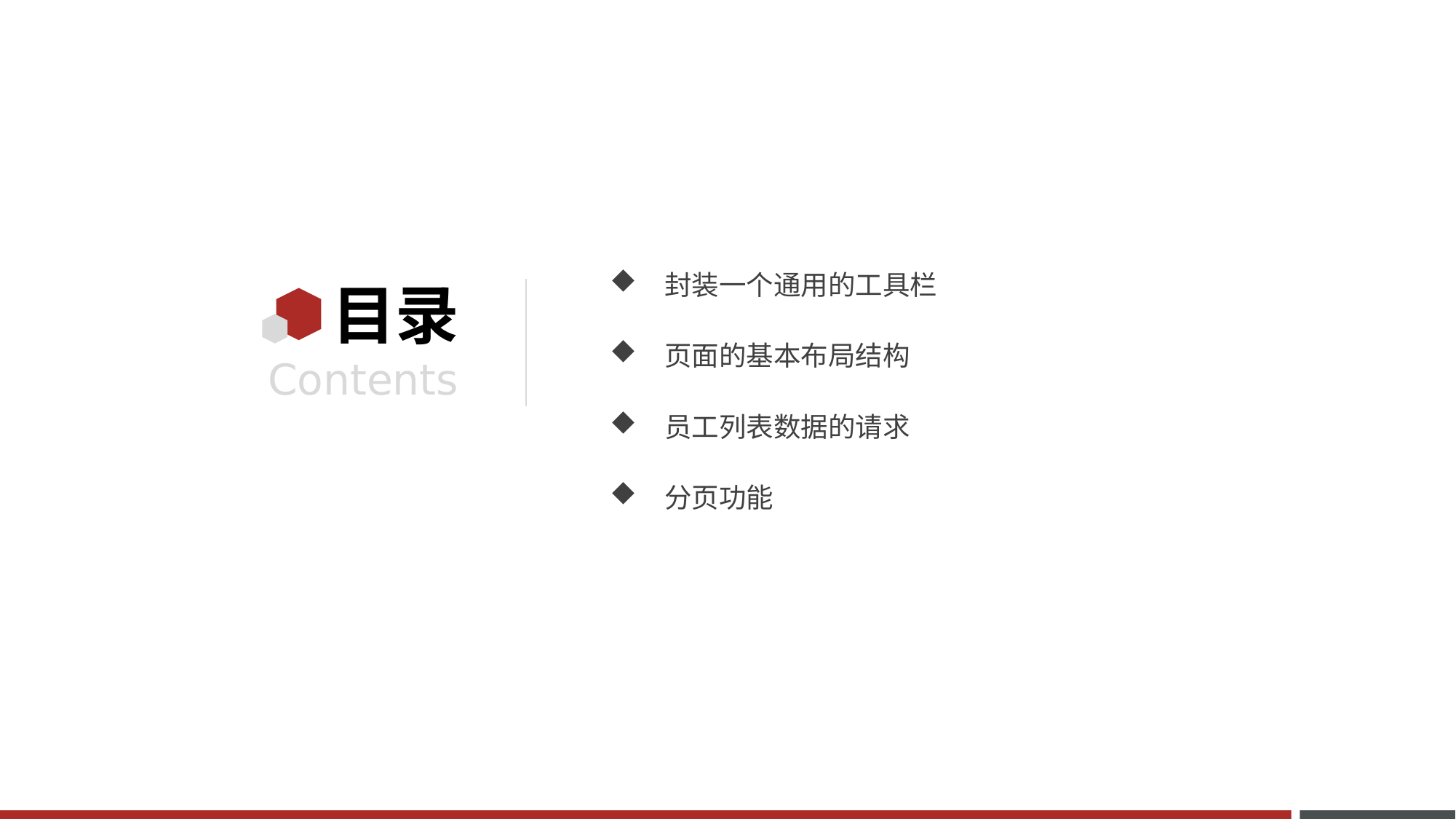

封装一个通用的工具栏
页面的基本布局结构
员工列表数据的请求
分页功能